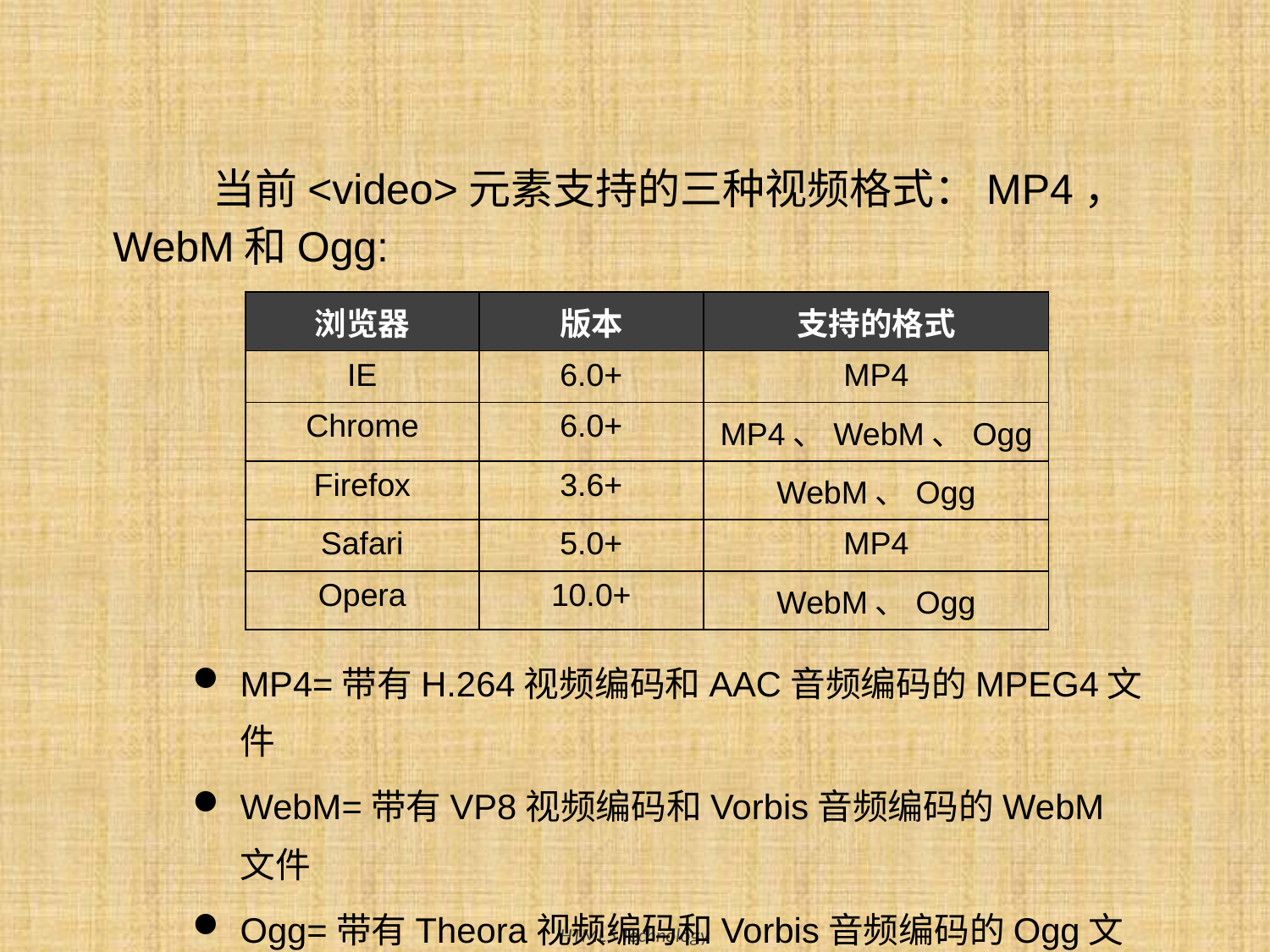

当前<video>元素支持的三种视频格式：MP4，WebM和Ogg:
| 浏览器 | 版本 | 支持的格式 |
| --- | --- | --- |
| IE | 6.0+ | MP4 |
| Chrome | 6.0+ | MP4、WebM、Ogg |
| Firefox | 3.6+ | WebM、Ogg |
| Safari | 5.0+ | MP4 |
| Opera | 10.0+ | WebM、Ogg |
MP4=带有H.264视频编码和AAC音频编码的MPEG4文件
WebM=带有VP8视频编码和Vorbis音频编码的WebM文件
Ogg=带有Theora视频编码和Vorbis音频编码的Ogg文件
13
HTML5 Technology